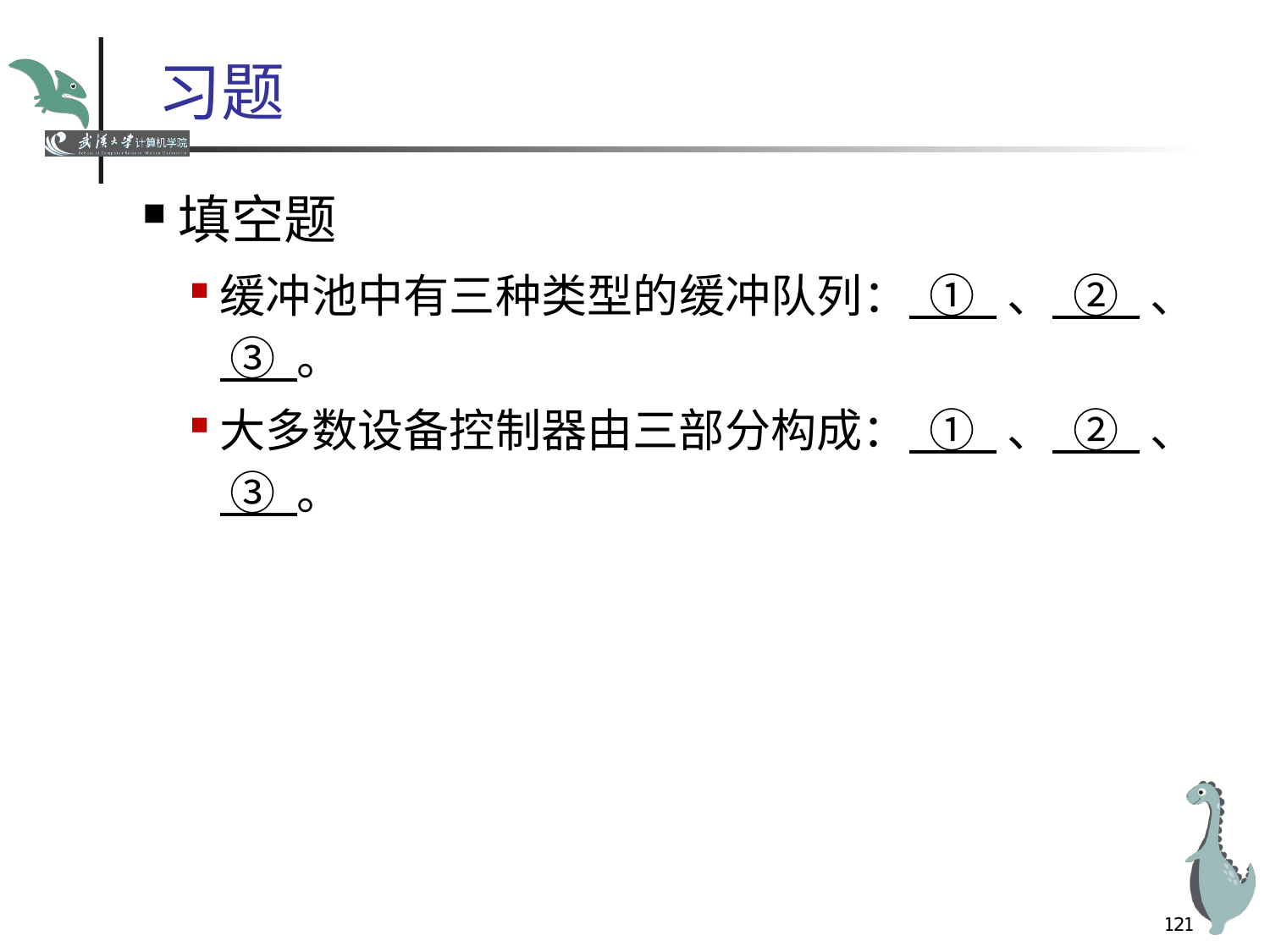

# 习题
填空题
缓冲池中有三种类型的缓冲队列：  ①   、  ②   、  ③  。
大多数设备控制器由三部分构成：  ①   、  ②   、  ③  。
121